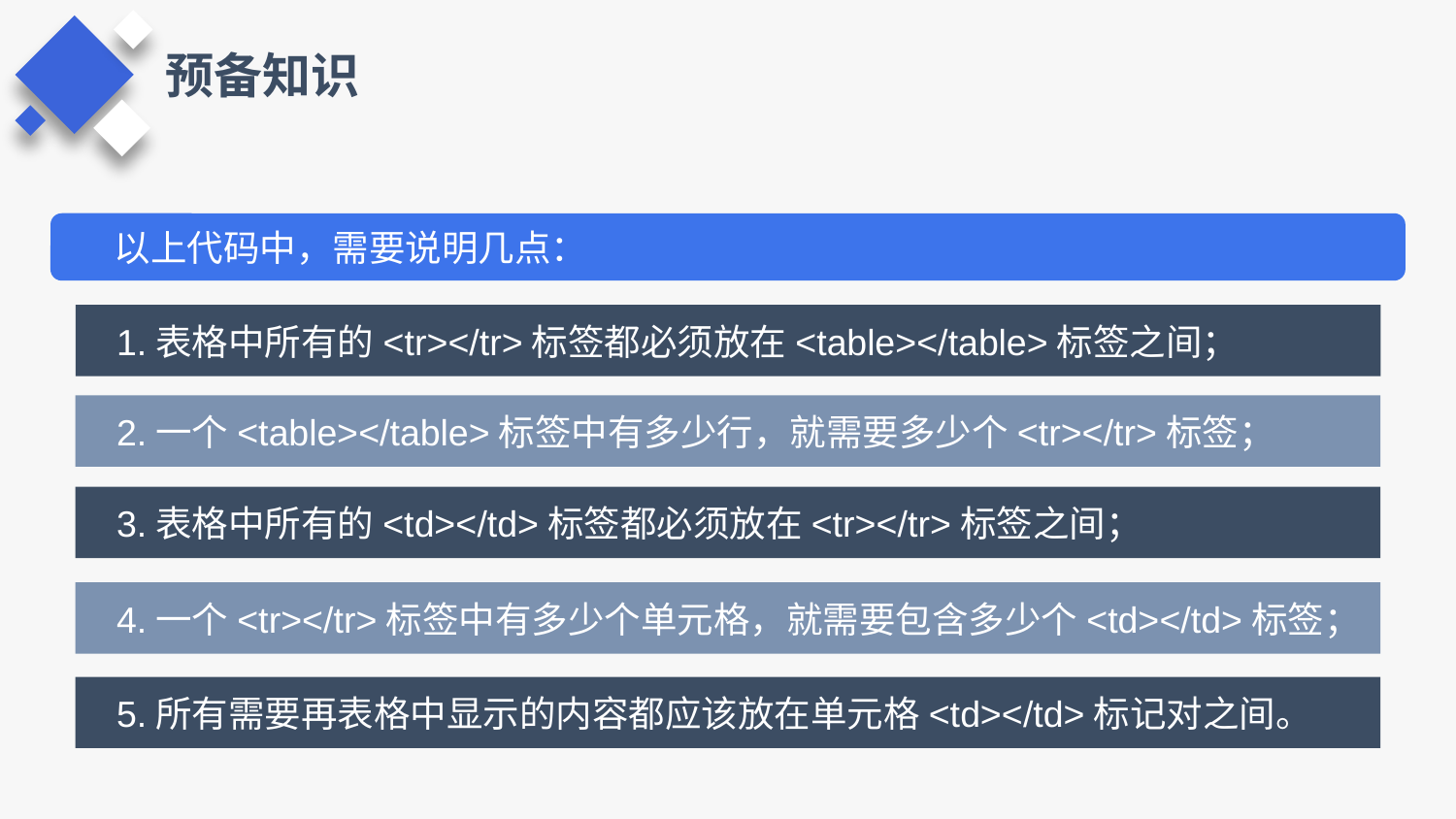

预备知识

以上代码中，需要说明几点：
1.表格中所有的<tr></tr>标签都必须放在<table></table>标签之间；
2.一个<table></table>标签中有多少行，就需要多少个<tr></tr>标签；
3.表格中所有的<td></td>标签都必须放在<tr></tr>标签之间；
4.一个<tr></tr>标签中有多少个单元格，就需要包含多少个<td></td>标签；
5.所有需要再表格中显示的内容都应该放在单元格<td></td>标记对之间。